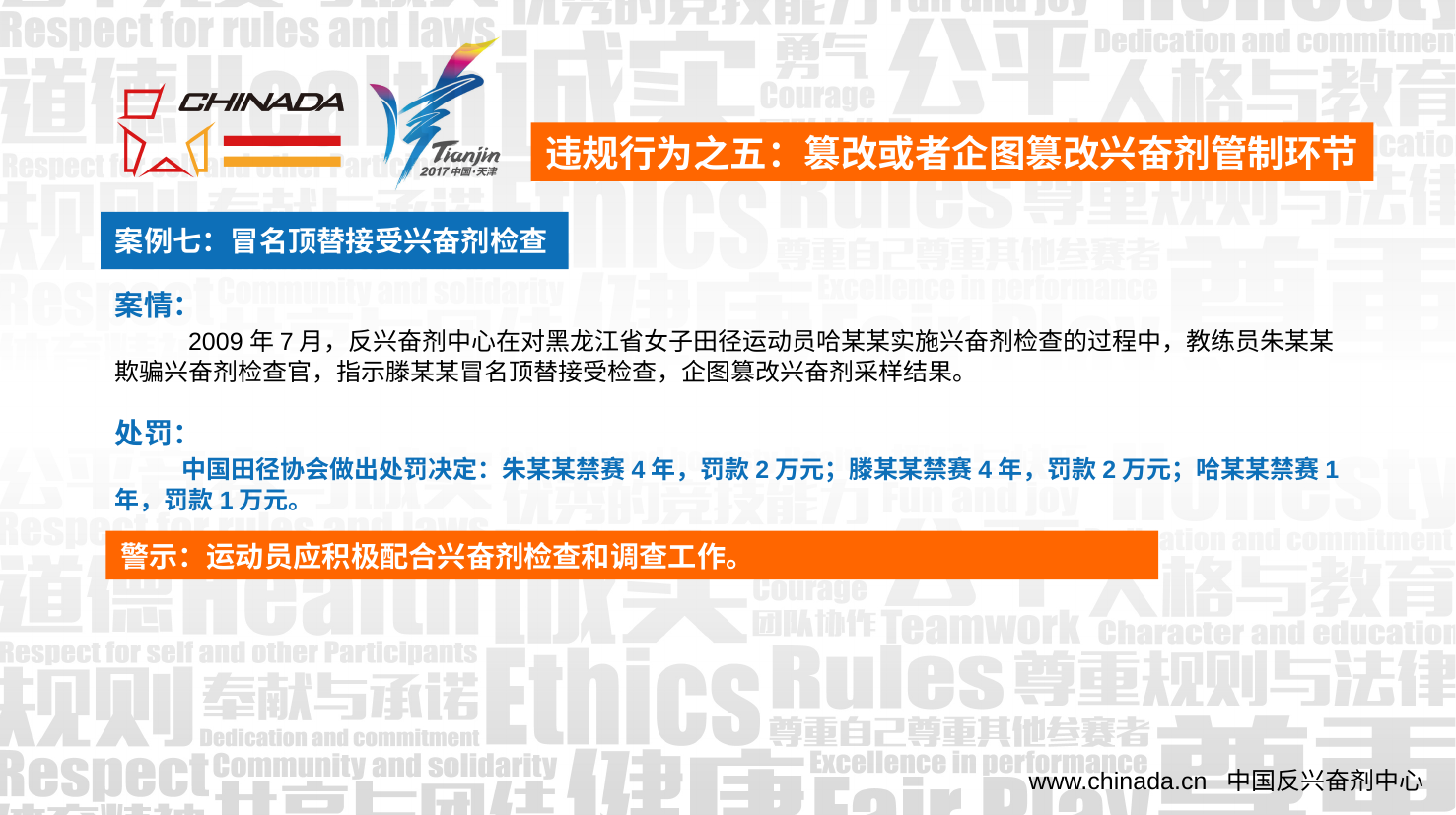

违规行为之五：篡改或者企图篡改兴奋剂管制环节
案例七：冒名顶替接受兴奋剂检查
案情：
         2009年7月，反兴奋剂中心在对黑龙江省女子田径运动员哈某某实施兴奋剂检查的过程中，教练员朱某某欺骗兴奋剂检查官，指示滕某某冒名顶替接受检查，企图篡改兴奋剂采样结果。

处罚：
         中国田径协会做出处罚决定：朱某某禁赛4年，罚款2万元；滕某某禁赛4年，罚款2万元；哈某某禁赛1年，罚款1万元。
警示：运动员应积极配合兴奋剂检查和调查工作。
www.chinada.cn  中国反兴奋剂中心